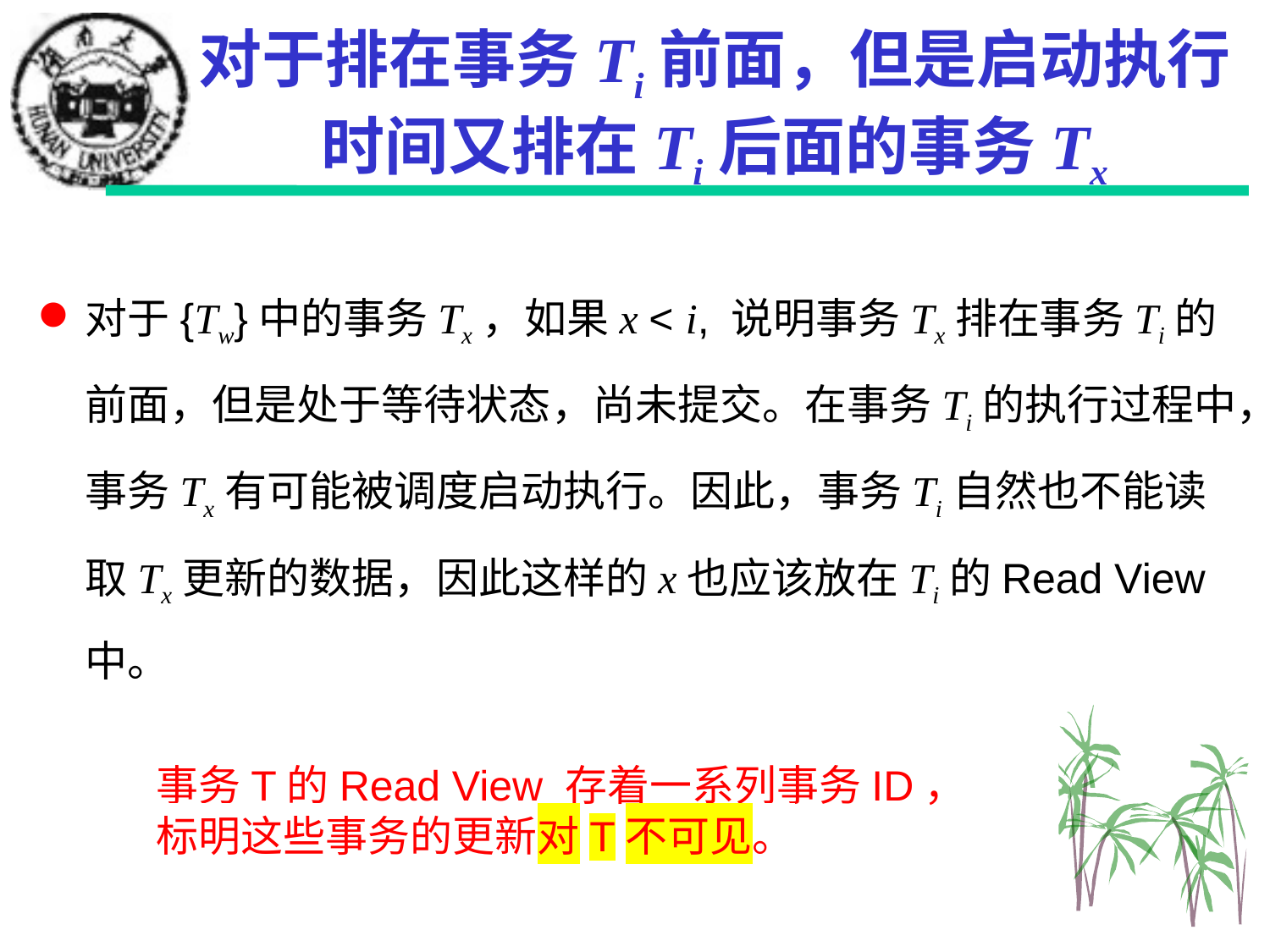

# 对于排在事务Ti前面，但是启动执行时间又排在Ti后面的事务Tx
对于{Tw}中的事务Tx，如果x < i, 说明事务Tx排在事务Ti的前面，但是处于等待状态，尚未提交。在事务Ti的执行过程中，事务Tx有可能被调度启动执行。因此，事务Ti自然也不能读取Tx更新的数据，因此这样的x也应该放在Ti的Read View中。
事务T的Read View 存着一系列事务ID，标明这些事务的更新对T不可见。